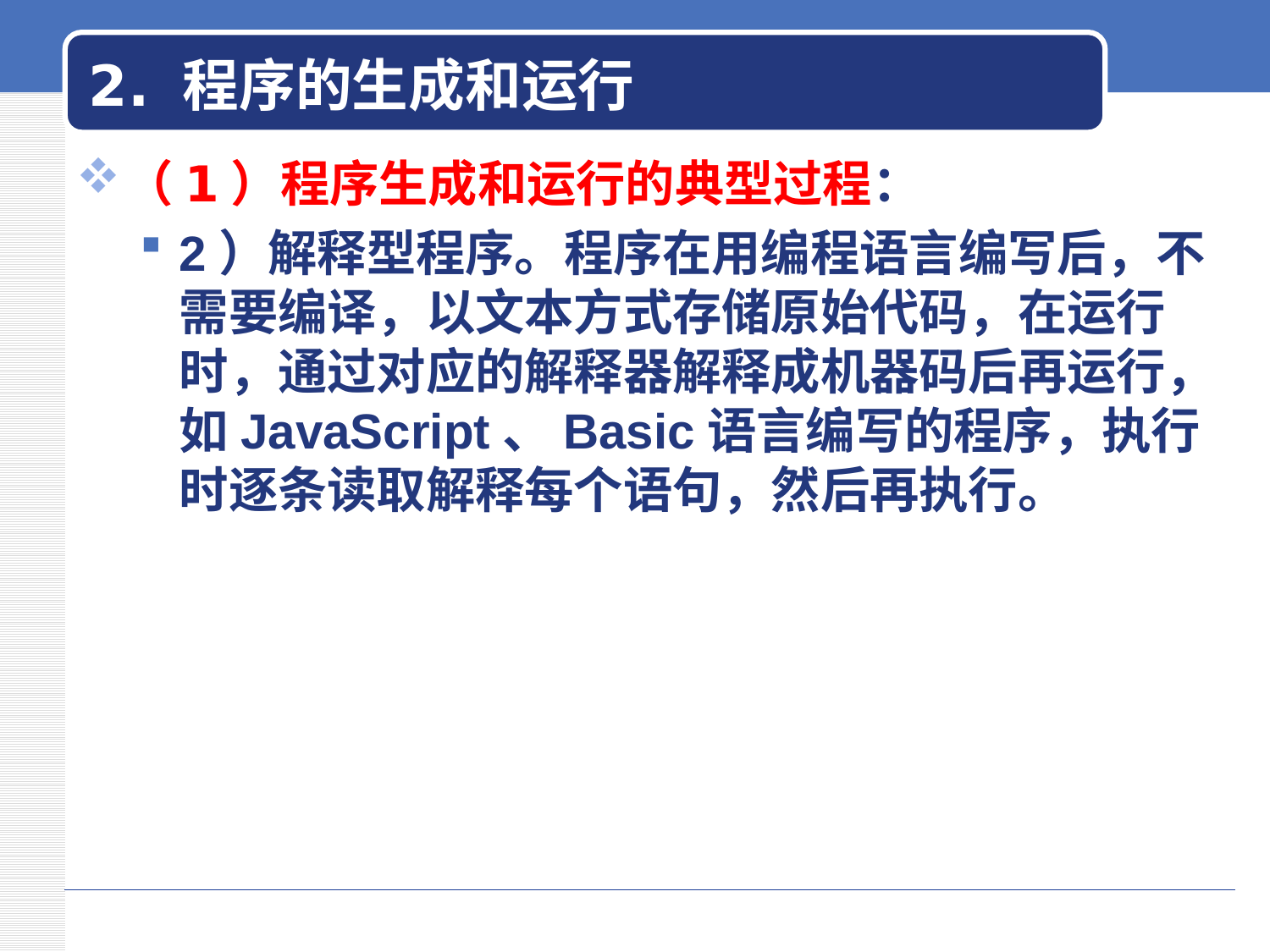

# 2. 程序的生成和运行
（1）程序生成和运行的典型过程：
2）解释型程序。程序在用编程语言编写后，不需要编译，以文本方式存储原始代码，在运行时，通过对应的解释器解释成机器码后再运行，如JavaScript、Basic语言编写的程序，执行时逐条读取解释每个语句，然后再执行。